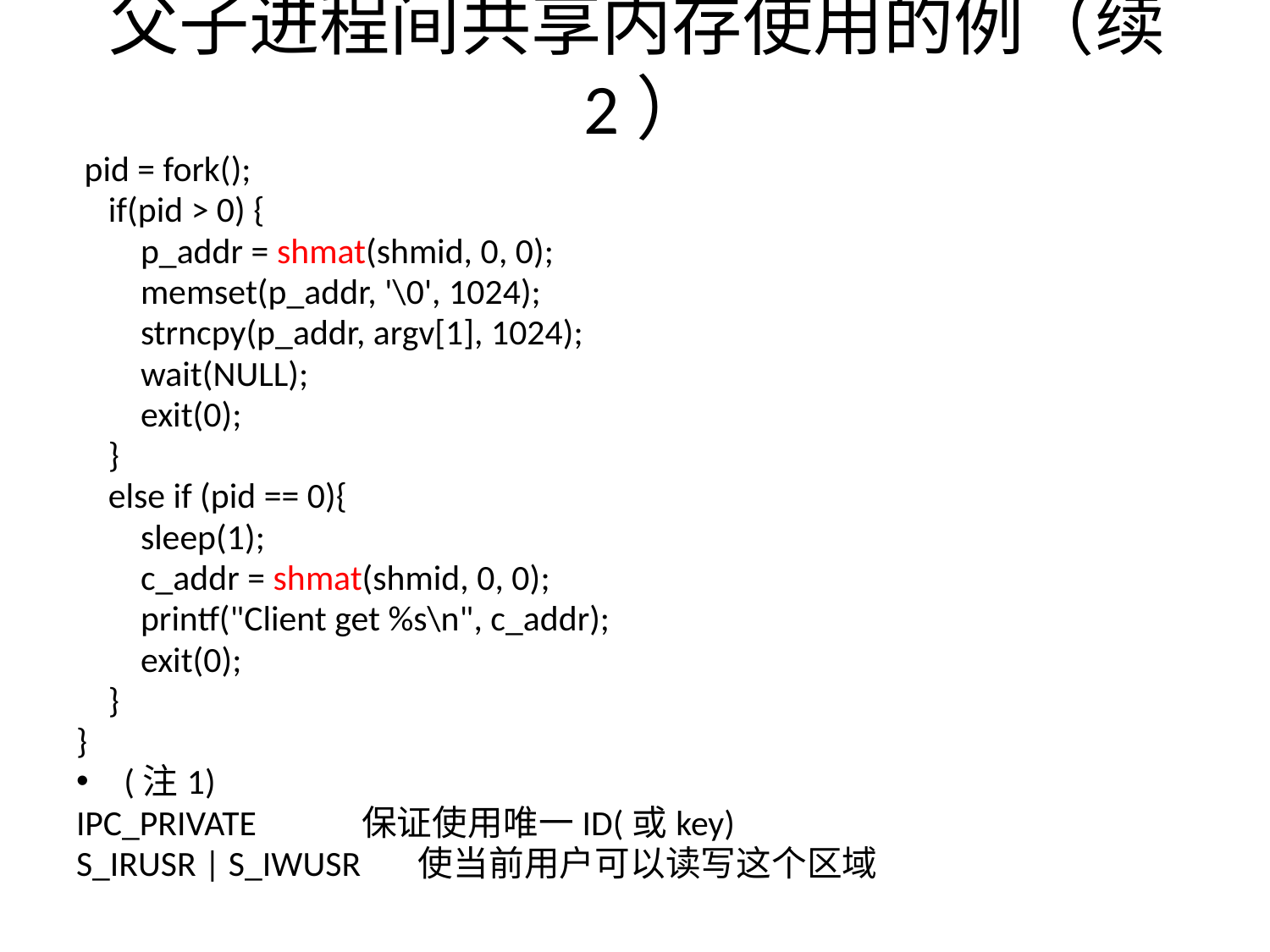

# 父子进程间共享内存使用的例（续2）
 pid = fork();
    if(pid > 0) {
        p_addr = shmat(shmid, 0, 0);
        memset(p_addr, '\0', 1024);
        strncpy(p_addr, argv[1], 1024);
        wait(NULL);
        exit(0);
    }
    else if (pid == 0){
        sleep(1);
        c_addr = shmat(shmid, 0, 0);
        printf("Client get %s\n", c_addr);
        exit(0);
    }
}
(注1)
IPC_PRIVATE            保证使用唯一ID(或key)
S_IRUSR | S_IWUSR      使当前用户可以读写这个区域